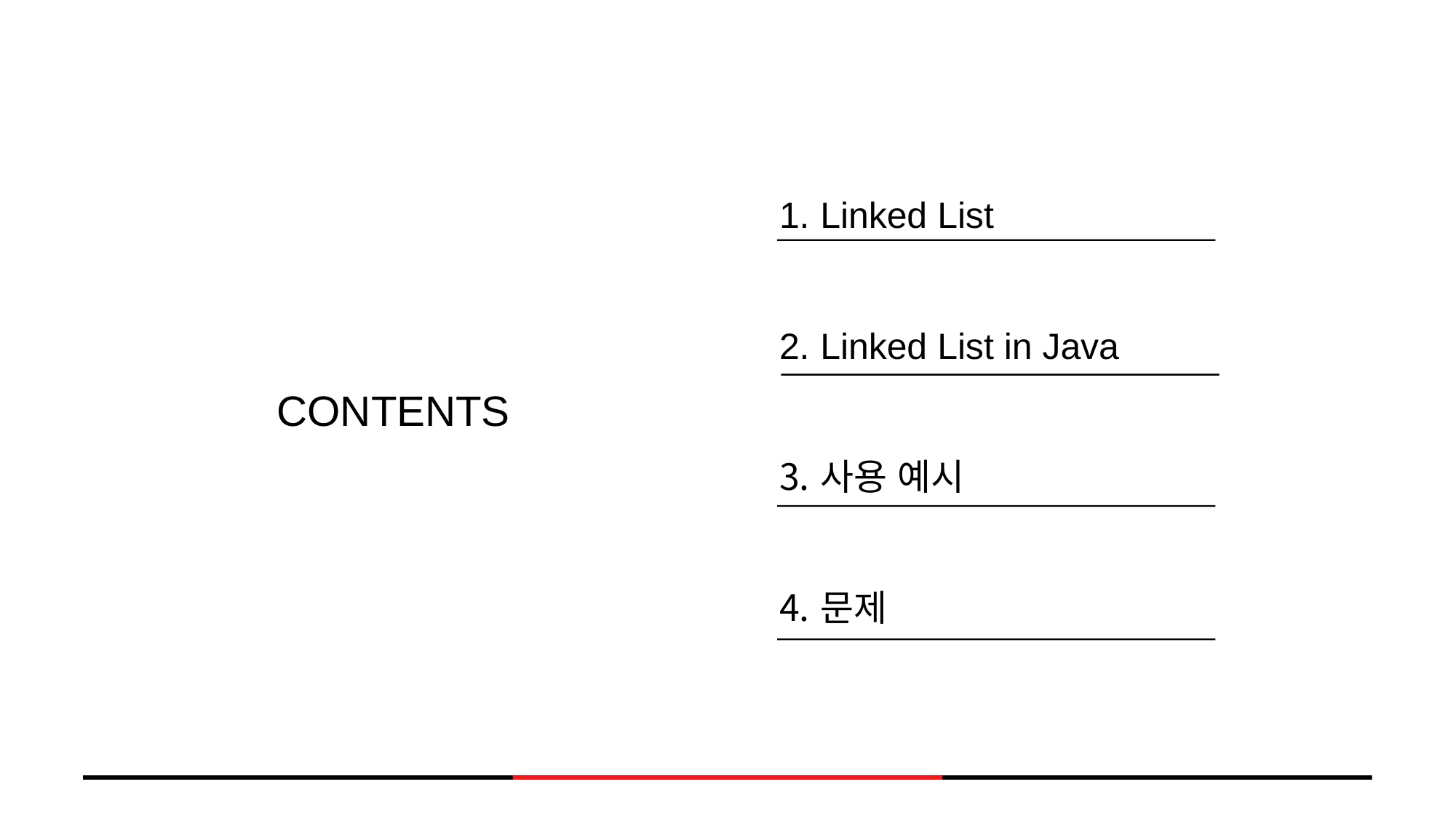

Linked List

Linked List in Java

사용 예시

문제

CONTENTS